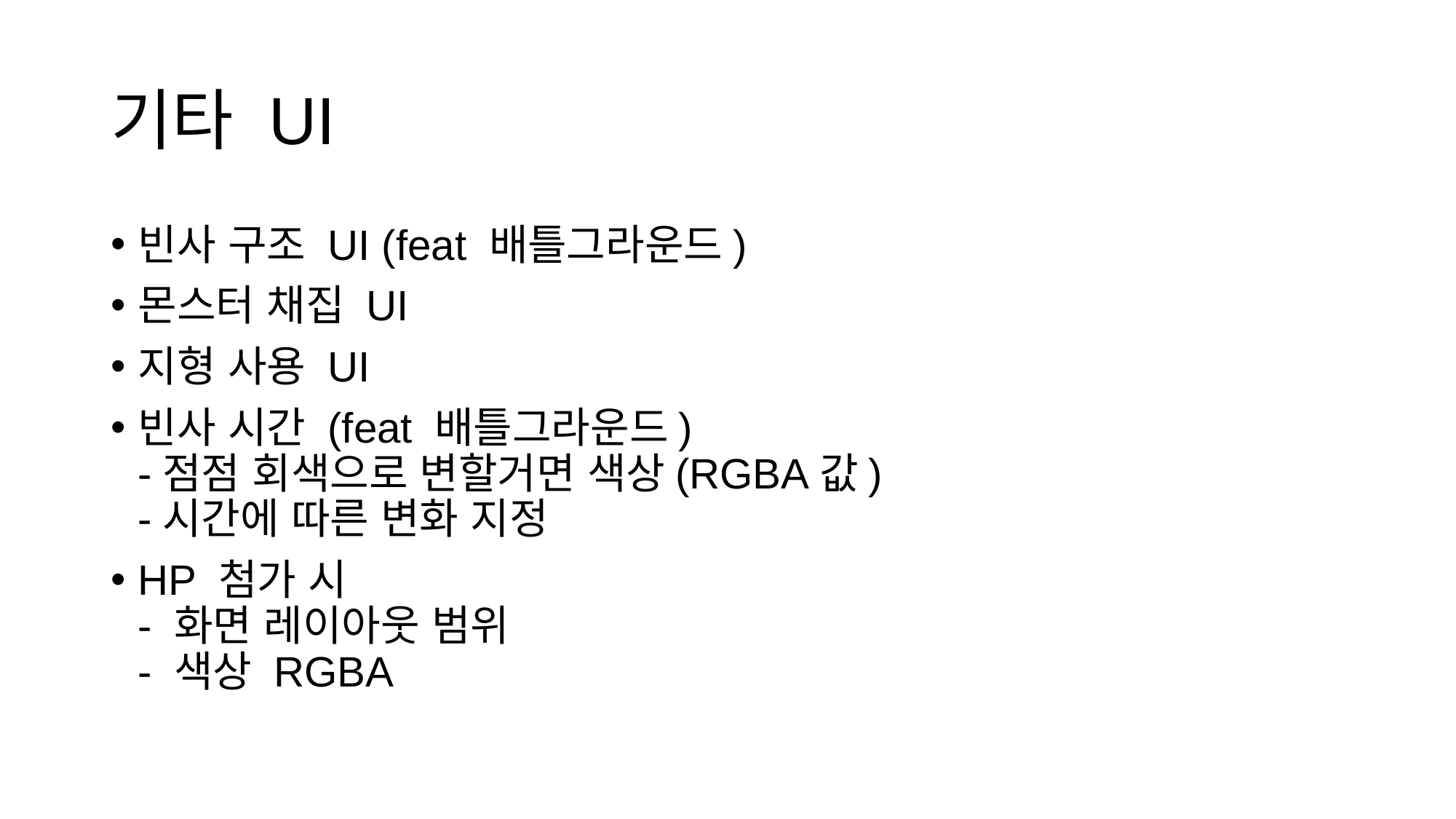

# 기타 UI
빈사 구조 UI (feat 배틀그라운드)
몬스터 채집 UI
지형 사용 UI
빈사 시간 (feat 배틀그라운드)
-점점 회색으로 변할거면 색상(RGBA값)
-시간에 따른 변화 지정
HP 첨가 시
- 화면 레이아웃 범위
- 색상 RGBA